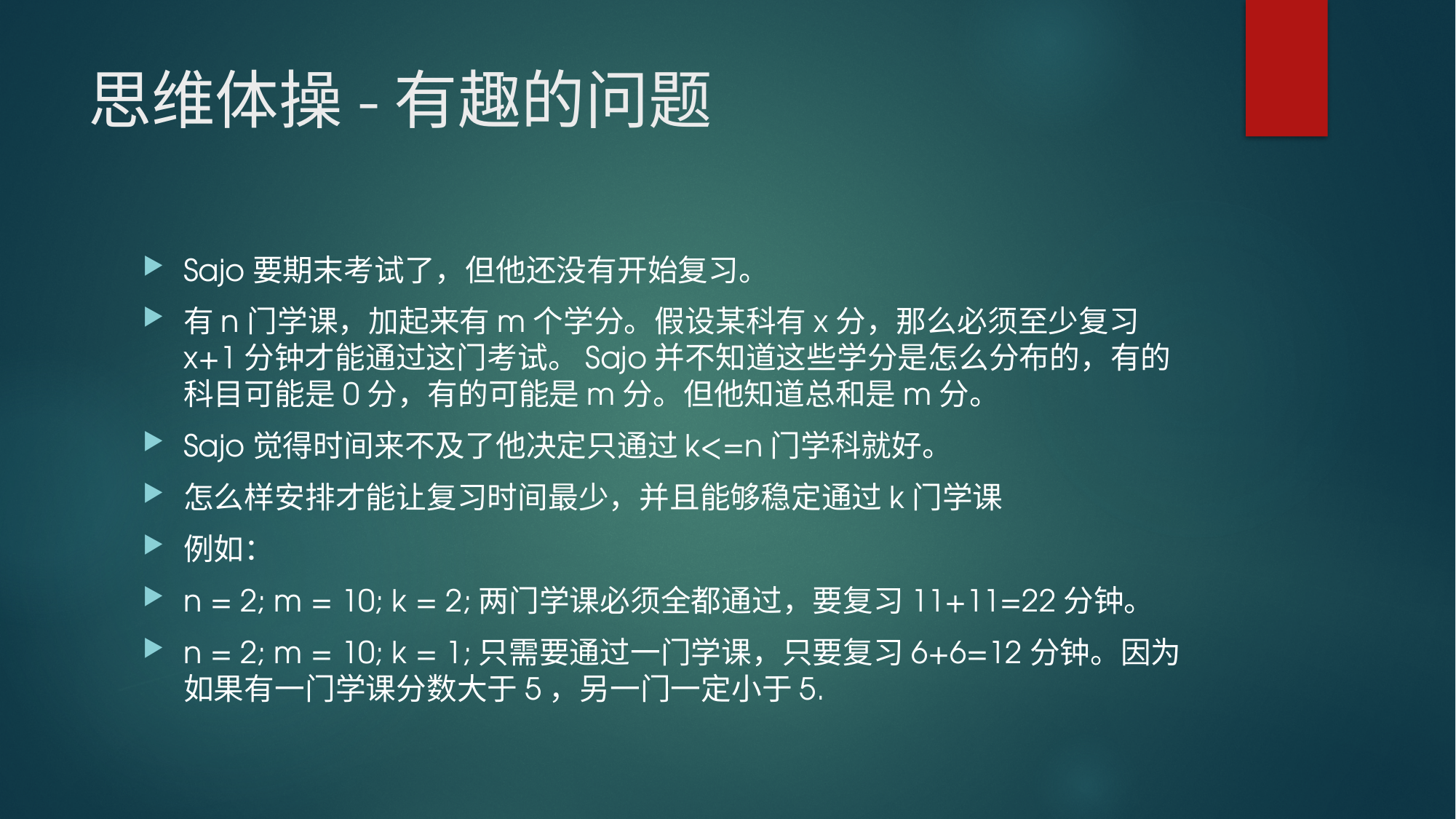

# 思维体操-有趣的问题
Sajo要期末考试了，但他还没有开始复习。
有n门学课，加起来有m个学分。假设某科有x分，那么必须至少复习x+1分钟才能通过这门考试。Sajo并不知道这些学分是怎么分布的，有的科目可能是0分，有的可能是m分。但他知道总和是m分。
Sajo觉得时间来不及了他决定只通过k<=n门学科就好。
怎么样安排才能让复习时间最少，并且能够稳定通过k门学课
例如：
n = 2; m = 10; k = 2;两门学课必须全都通过，要复习11+11=22分钟。
n = 2; m = 10; k = 1;只需要通过一门学课，只要复习6+6=12分钟。因为如果有一门学课分数大于5，另一门一定小于5.